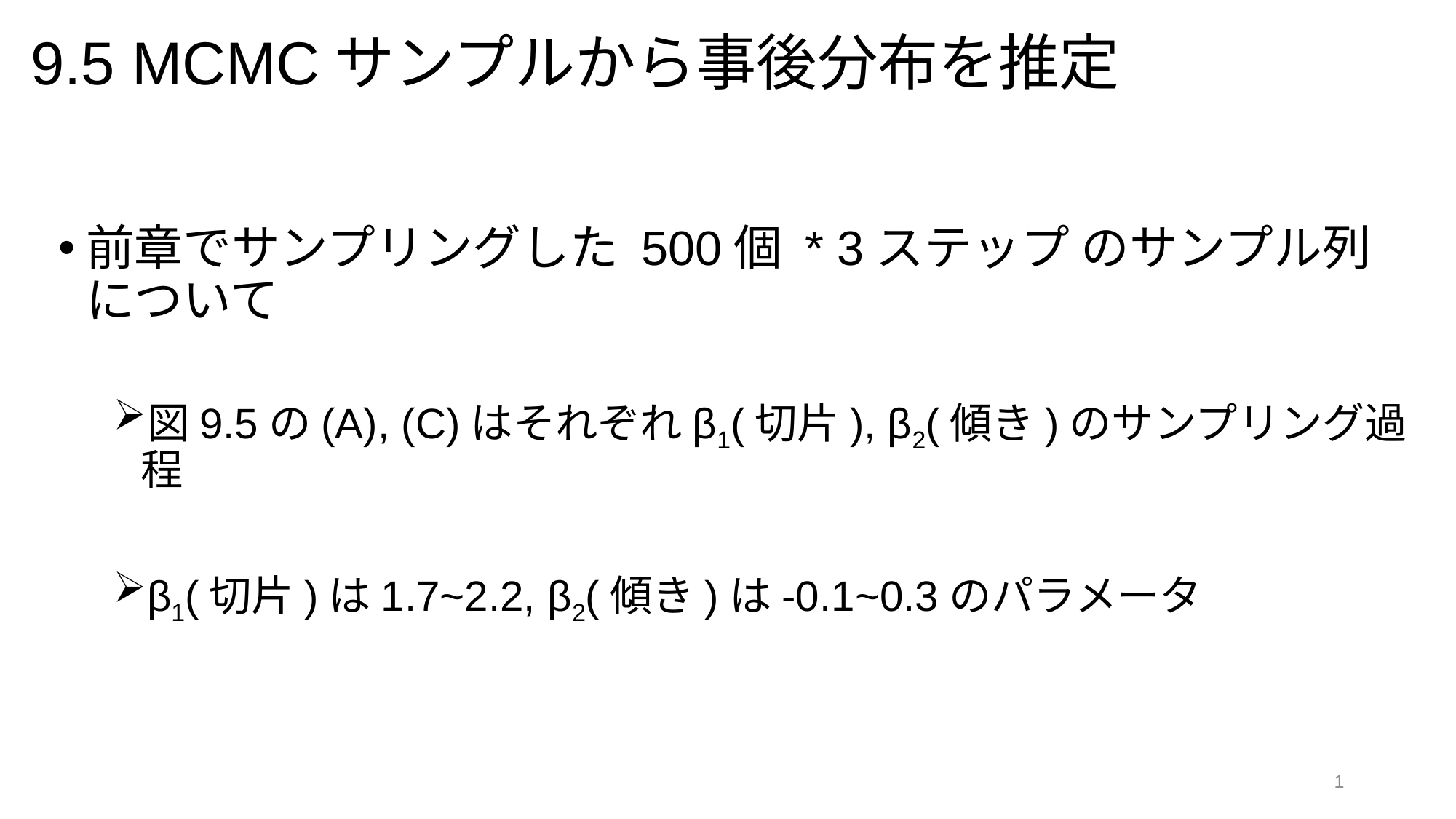

# 9.5 MCMCサンプルから事後分布を推定
前章でサンプリングした 500個 * 3ステップ のサンプル列について

図9.5の(A), (C)はそれぞれβ1(切片), β2(傾き)のサンプリング過程

β1(切片)は1.7~2.2, β2(傾き)は-0.1~0.3のパラメータ

1